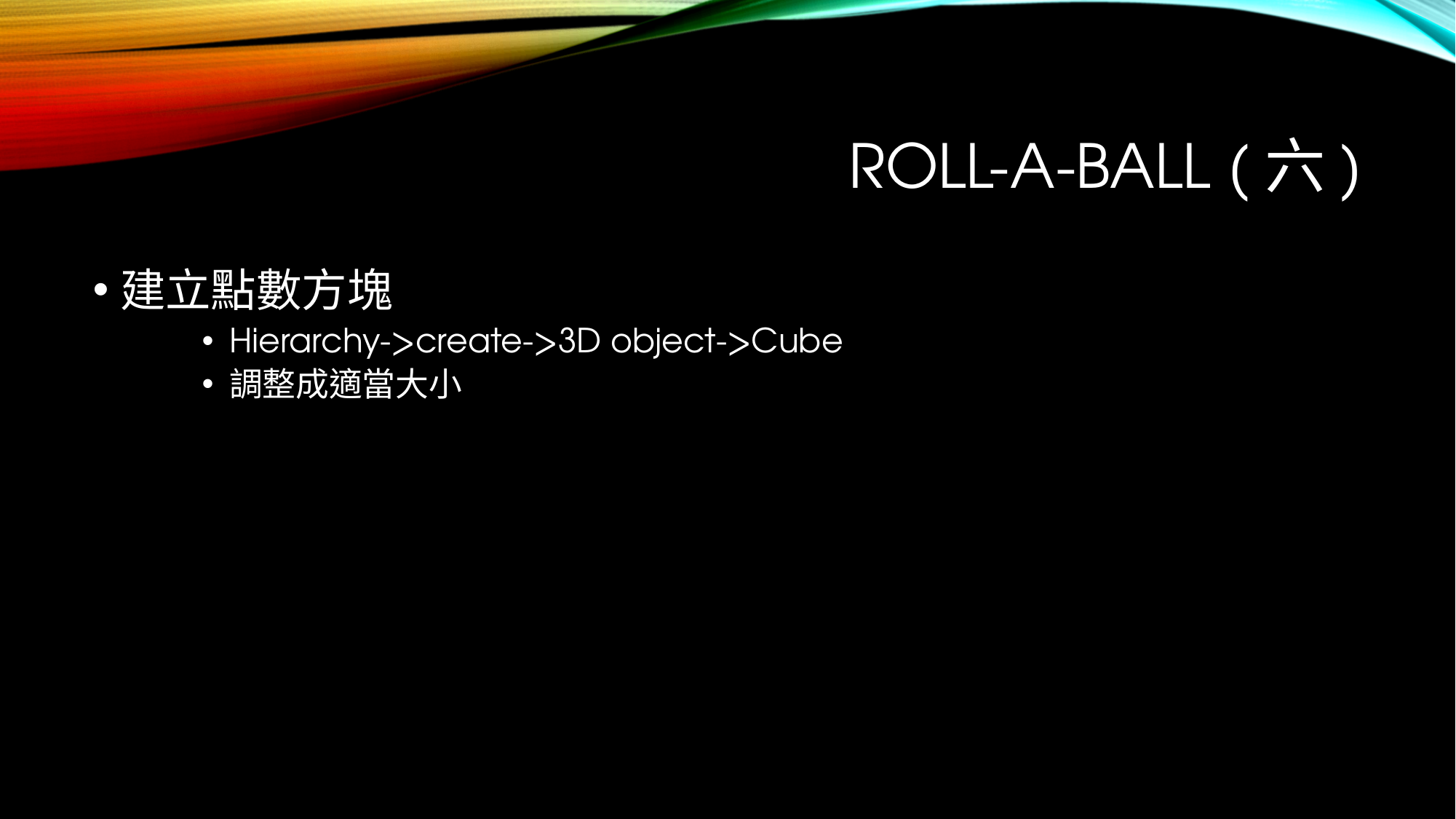

# Roll-A-Ball (六)
建立點數方塊
Hierarchy->create->3D object->Cube
調整成適當大小